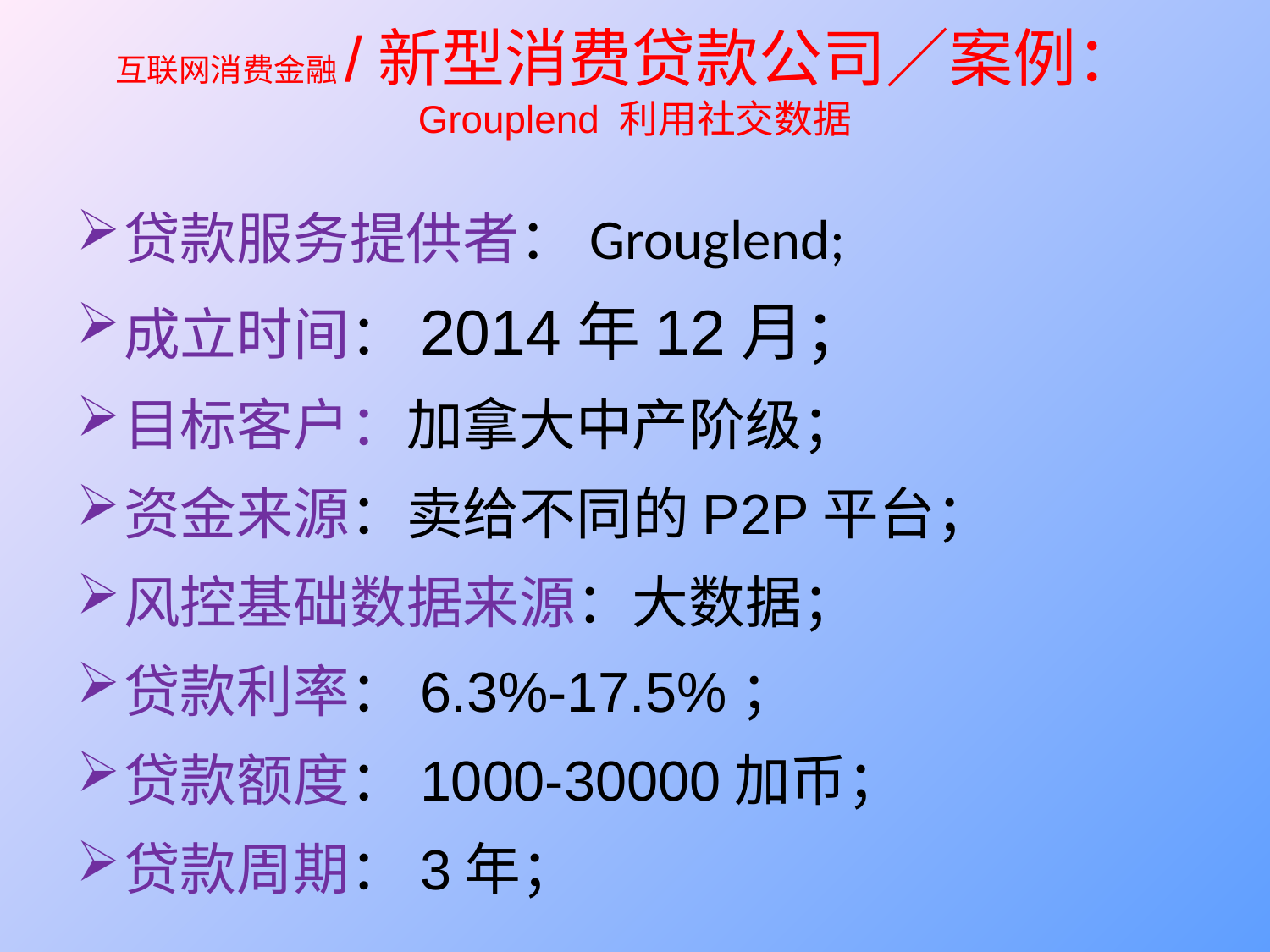

# 互联网消费金融/新型消费贷款公司／案例：Grouplend 利用社交数据
贷款服务提供者：Grouglend;
成立时间：2014年12月；
目标客户：加拿大中产阶级；
资金来源：卖给不同的P2P平台；
风控基础数据来源：大数据；
贷款利率：6.3%-17.5%；
贷款额度：1000-30000加币；
贷款周期：3年；